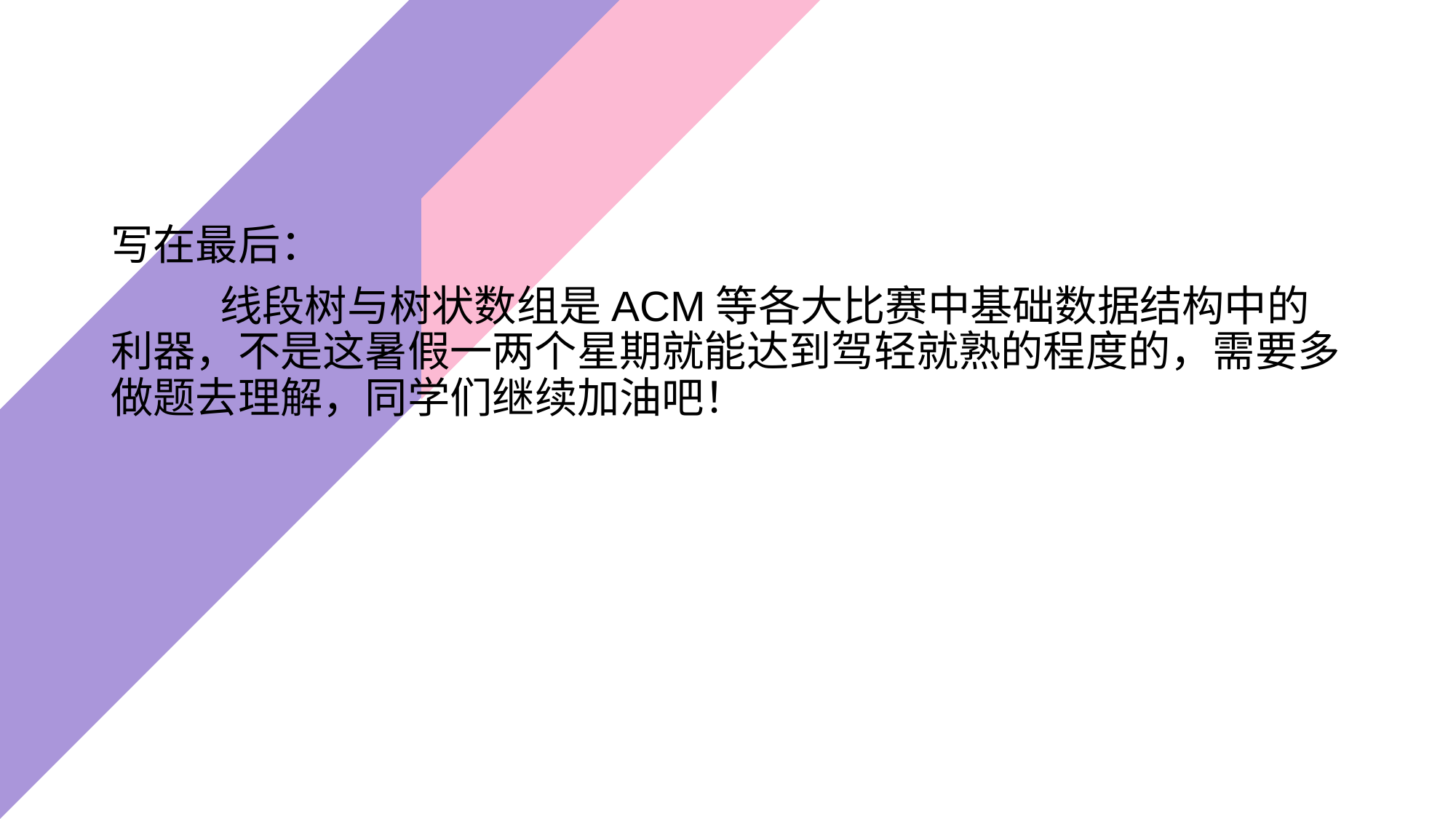

写在最后：
	线段树与树状数组是ACM等各大比赛中基础数据结构中的利器，不是这暑假一两个星期就能达到驾轻就熟的程度的，需要多做题去理解，同学们继续加油吧！